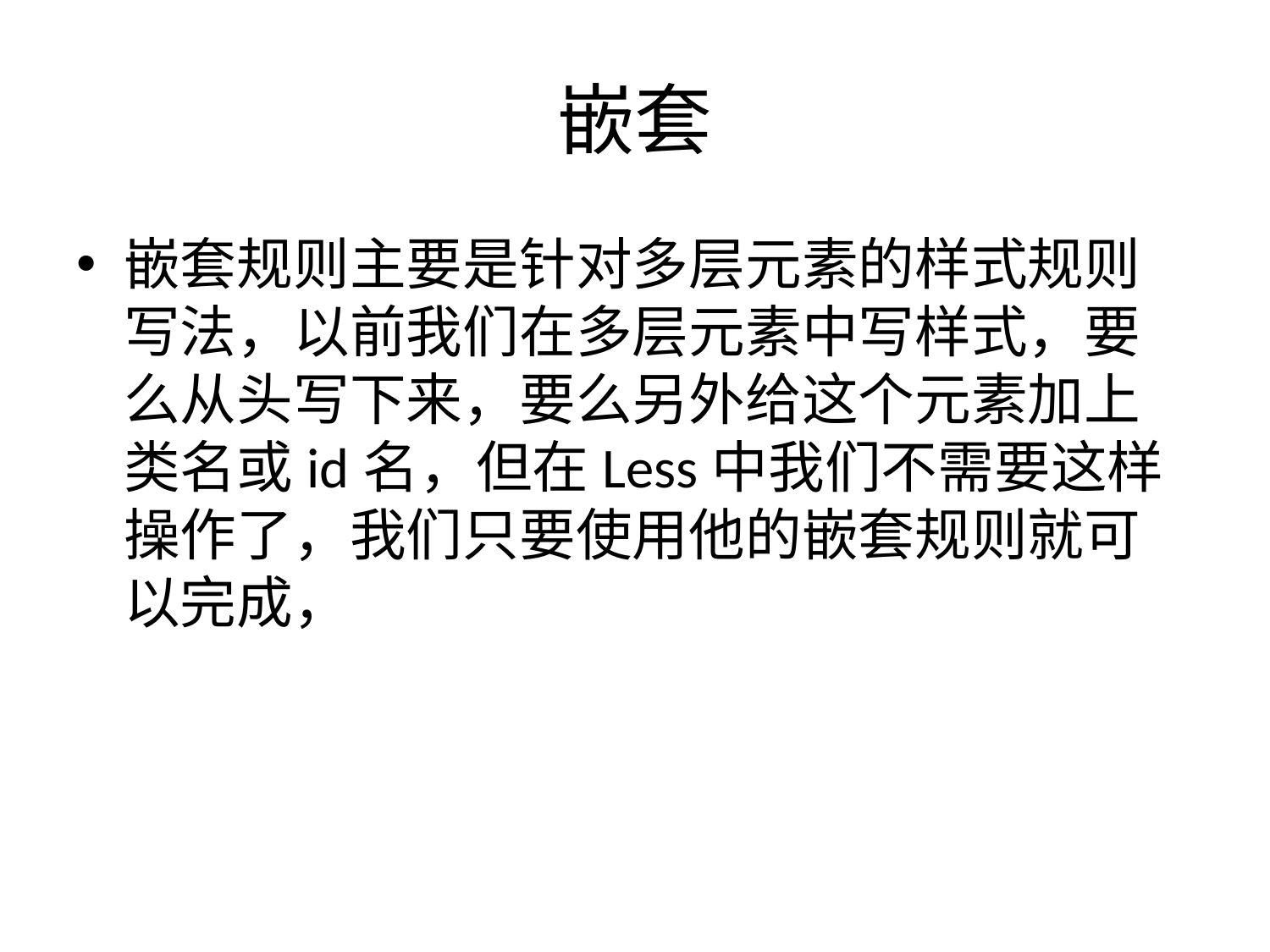

# 嵌套
嵌套规则主要是针对多层元素的样式规则写法，以前我们在多层元素中写样式，要么从头写下来，要么另外给这个元素加上类名或id名，但在Less中我们不需要这样操作了，我们只要使用他的嵌套规则就可以完成，